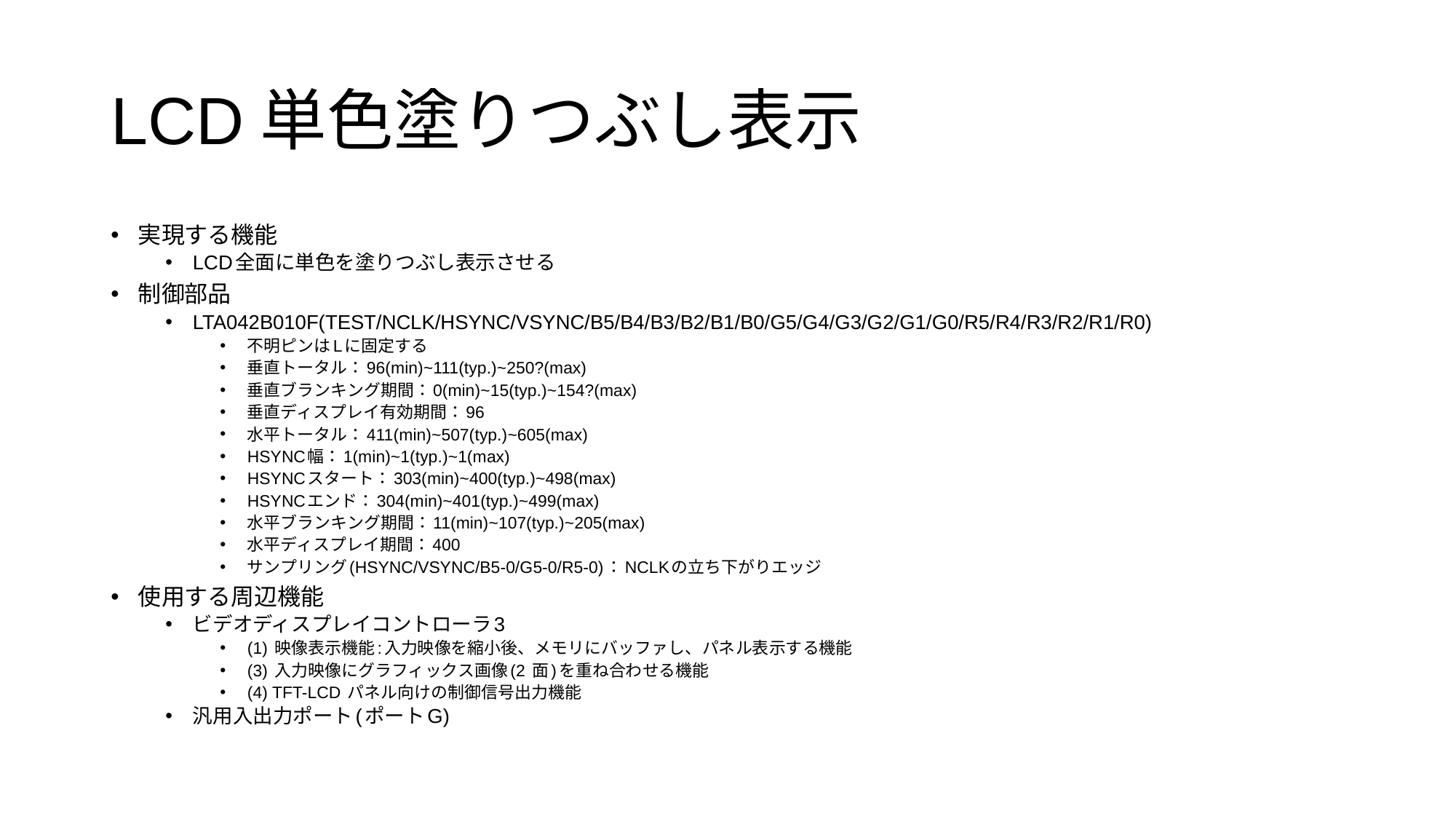

# LCD単色塗りつぶし表示
実現する機能
LCD全面に単色を塗りつぶし表示させる
制御部品
LTA042B010F(TEST/NCLK/HSYNC/VSYNC/B5/B4/B3/B2/B1/B0/G5/G4/G3/G2/G1/G0/R5/R4/R3/R2/R1/R0)
不明ピンはLに固定する
垂直トータル：96(min)~111(typ.)~250?(max)
垂直ブランキング期間：0(min)~15(typ.)~154?(max)
垂直ディスプレイ有効期間：96
水平トータル：411(min)~507(typ.)~605(max)
HSYNC幅：1(min)~1(typ.)~1(max)
HSYNCスタート：303(min)~400(typ.)~498(max)
HSYNCエンド：304(min)~401(typ.)~499(max)
水平ブランキング期間：11(min)~107(typ.)~205(max)
水平ディスプレイ期間：400
サンプリング(HSYNC/VSYNC/B5-0/G5-0/R5-0)：NCLKの立ち下がりエッジ
使用する周辺機能
ビデオディスプレイコントローラ3
(1) 映像表示機能:入力映像を縮小後、メモリにバッファし、パネル表示する機能
(3) 入力映像にグラフィックス画像(2 面)を重ね合わせる機能
(4) TFT-LCD パネル向けの制御信号出力機能
汎用入出力ポート(ポートG)